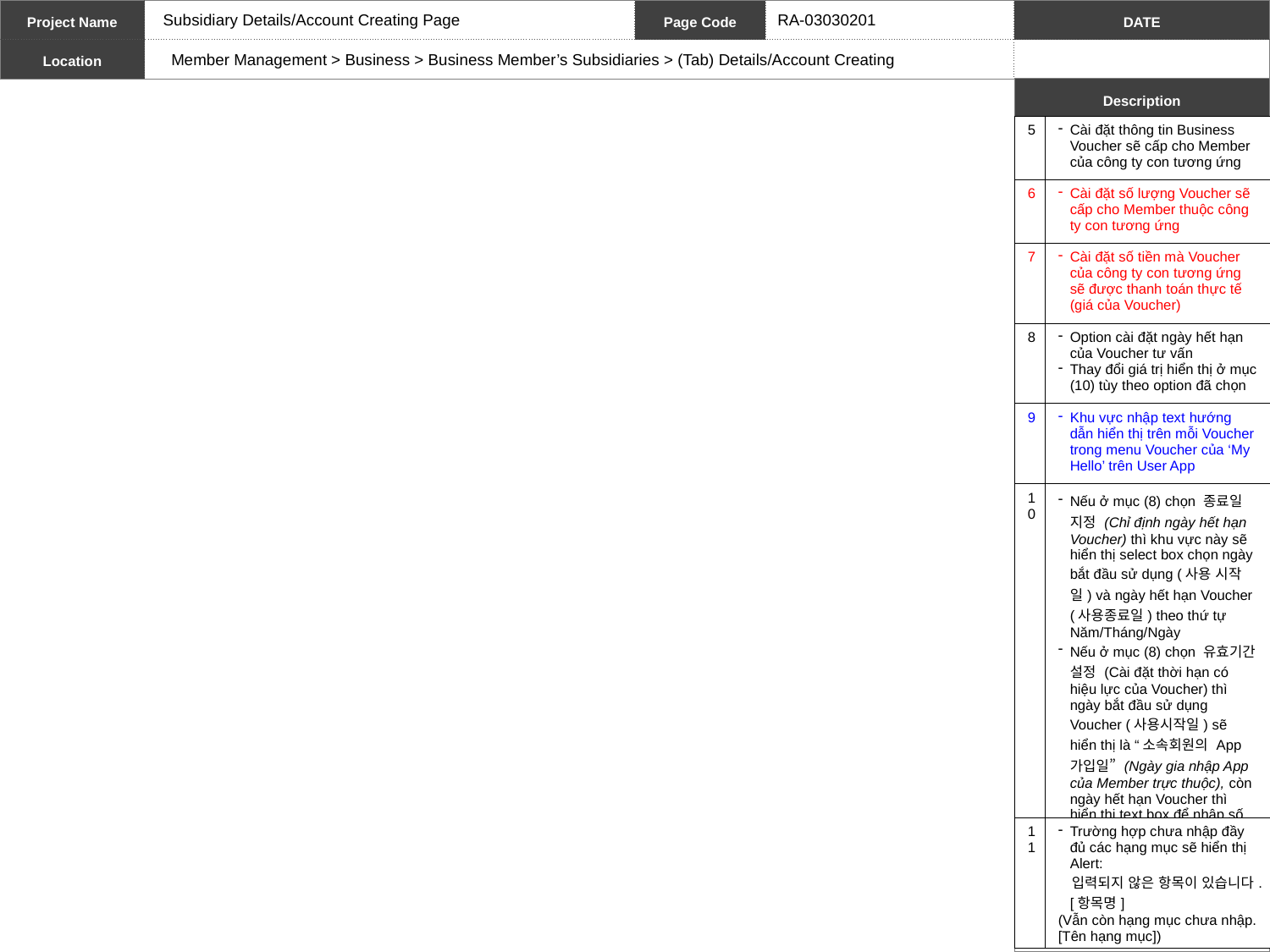

Subsidiary Details/Account Creating Page
RA-03030201
Member Management > Business > Business Member’s Subsidiaries > (Tab) Details/Account Creating
| 5 | Cài đặt thông tin Business Voucher sẽ cấp cho Member của công ty con tương ứng |
| --- | --- |
| 6 | Cài đặt số lượng Voucher sẽ cấp cho Member thuộc công ty con tương ứng |
| 7 | Cài đặt số tiền mà Voucher của công ty con tương ứng sẽ được thanh toán thực tế (giá của Voucher) |
| 8 | Option cài đặt ngày hết hạn của Voucher tư vấn Thay đổi giá trị hiển thị ở mục (10) tùy theo option đã chọn |
| 9 | Khu vực nhập text hướng dẫn hiển thị trên mỗi Voucher trong menu Voucher của ‘My Hello’ trên User App |
| 10 | Nếu ở mục (8) chọn 종료일 지정 (Chỉ định ngày hết hạn Voucher) thì khu vực này sẽ hiển thị select box chọn ngày bắt đầu sử dụng (사용 시작일) và ngày hết hạn Voucher (사용종료일) theo thứ tự Năm/Tháng/Ngày Nếu ở mục (8) chọn 유효기간 설정 (Cài đặt thời hạn có hiệu lực của Voucher) thì ngày bắt đầu sử dụng Voucher (사용시작일) sẽ hiển thị là “소속회원의 App 가입일” (Ngày gia nhập App của Member trực thuộc), còn ngày hết hạn Voucher thì hiển thị text box để nhập số ngày như hình (10-1) |
| 11 | Trường hợp chưa nhập đầy đủ các hạng mục sẽ hiển thị Alert: 입력되지 않은 항목이 있습니다. [항목명] (Vẫn còn hạng mục chưa nhập. [Tên hạng mục]) |